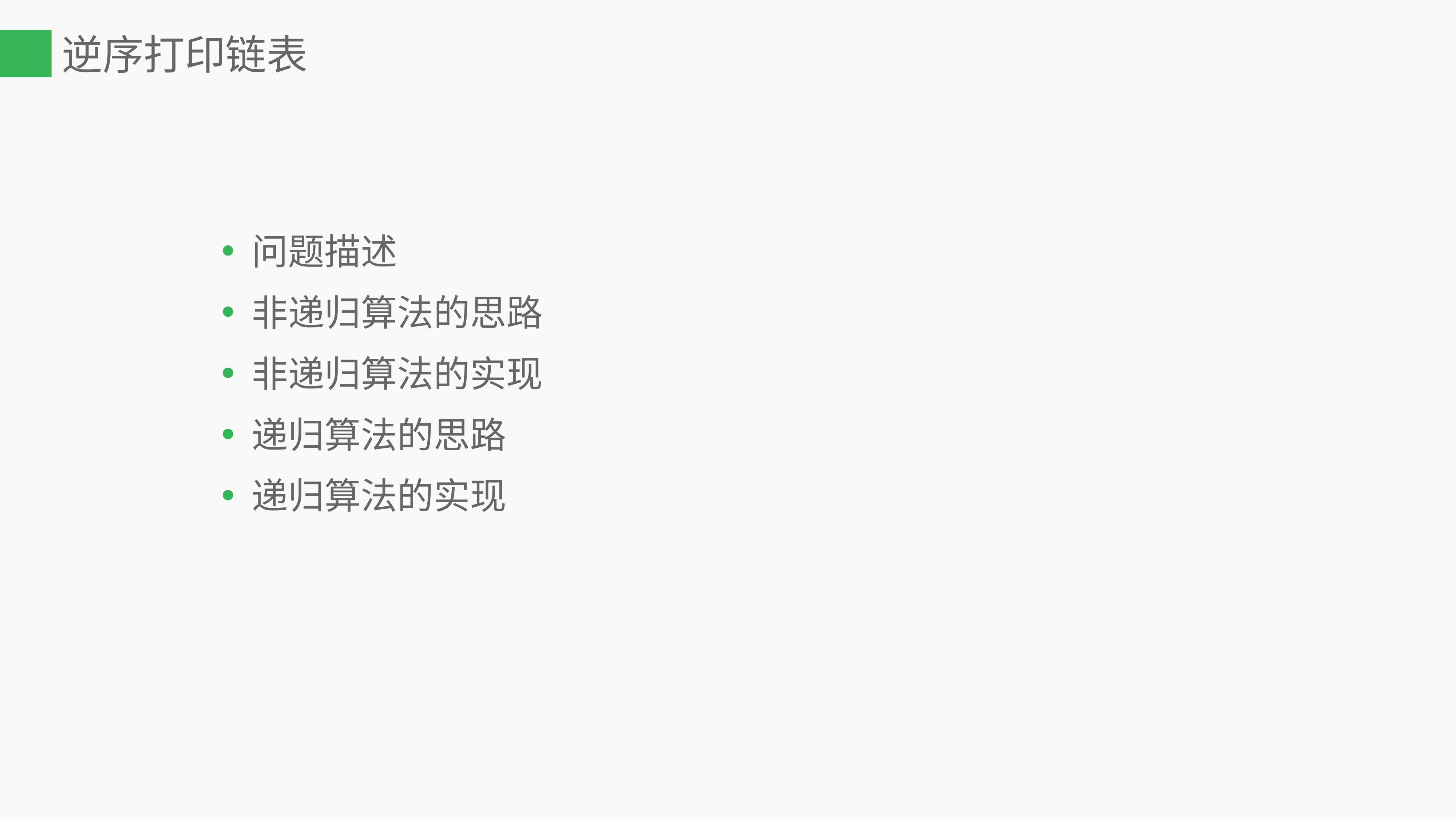

# 逆序打印链表
问题描述
非递归算法的思路
非递归算法的实现
递归算法的思路
递归算法的实现